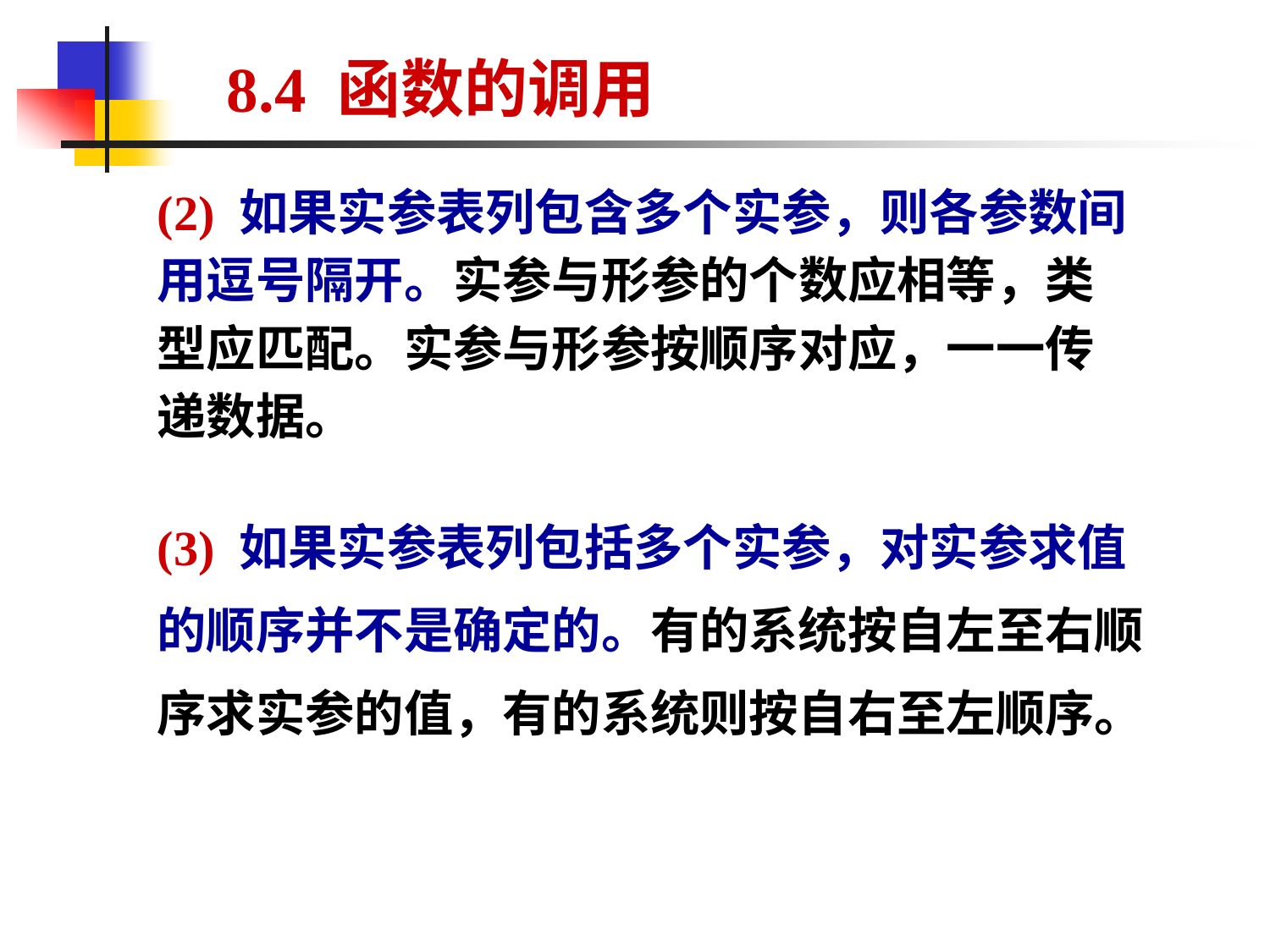

8.4 函数的调用
(2) 如果实参表列包含多个实参，则各参数间用逗号隔开。实参与形参的个数应相等，类型应匹配。实参与形参按顺序对应，一一传递数据。
(3) 如果实参表列包括多个实参，对实参求值的顺序并不是确定的。有的系统按自左至右顺序求实参的值，有的系统则按自右至左顺序。